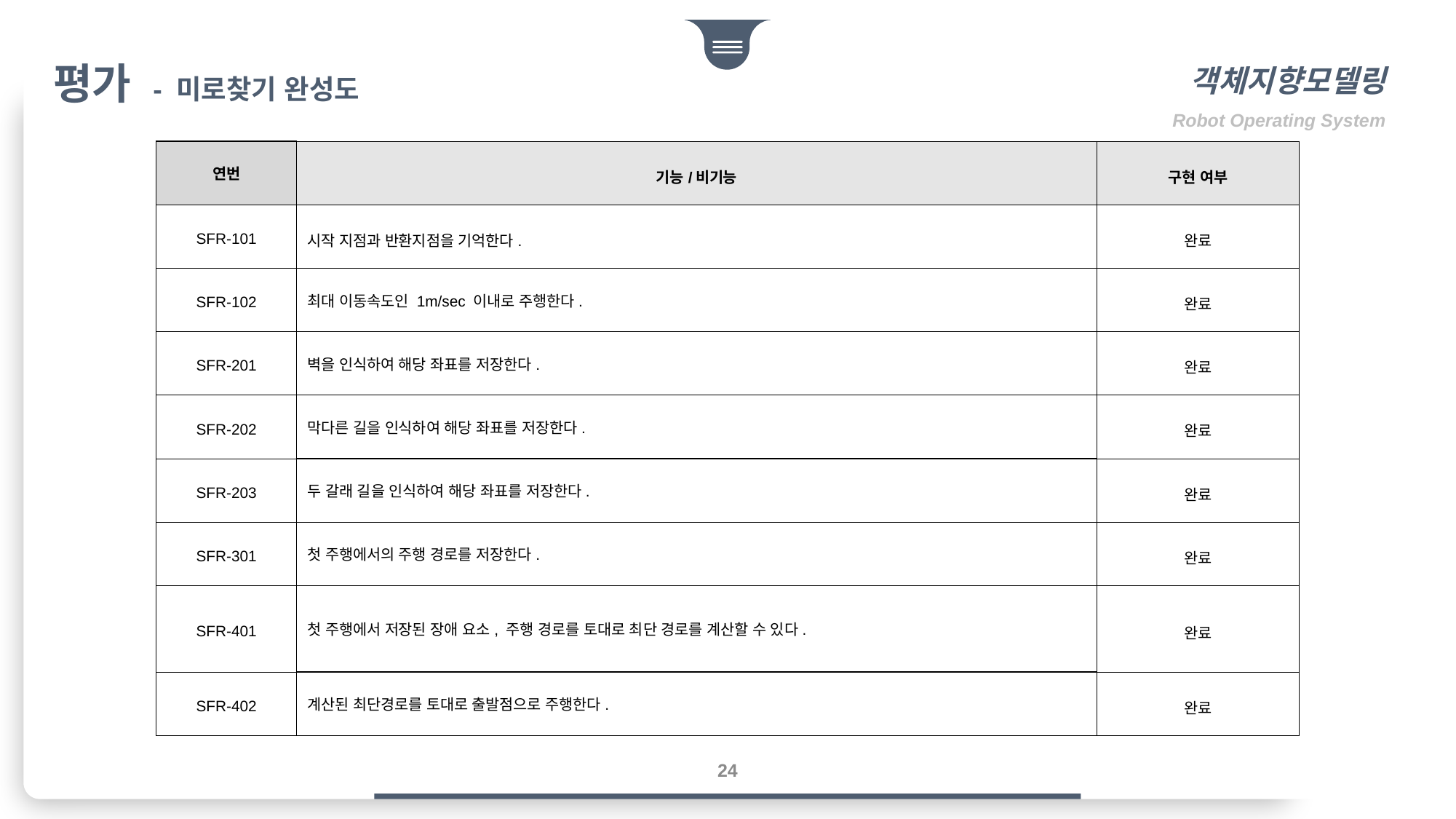

평가 - 미로찾기 완성도
객체지향모델링
Robot Operating System
| 연번 | 기능/비기능 | 구현 여부 |
| --- | --- | --- |
| SFR-101 | 시작 지점과 반환지점을 기억한다. | 완료 |
| SFR-102 | 최대 이동속도인 1m/sec 이내로 주행한다. | 완료 |
| SFR-201 | 벽을 인식하여 해당 좌표를 저장한다. | 완료 |
| SFR-202 | 막다른 길을 인식하여 해당 좌표를 저장한다. | 완료 |
| SFR-203 | 두 갈래 길을 인식하여 해당 좌표를 저장한다. | 완료 |
| SFR-301 | 첫 주행에서의 주행 경로를 저장한다. | 완료 |
| SFR-401 | 첫 주행에서 저장된 장애 요소, 주행 경로를 토대로 최단 경로를 계산할 수 있다. | 완료 |
| SFR-402 | 계산된 최단경로를 토대로 출발점으로 주행한다. | 완료 |
24